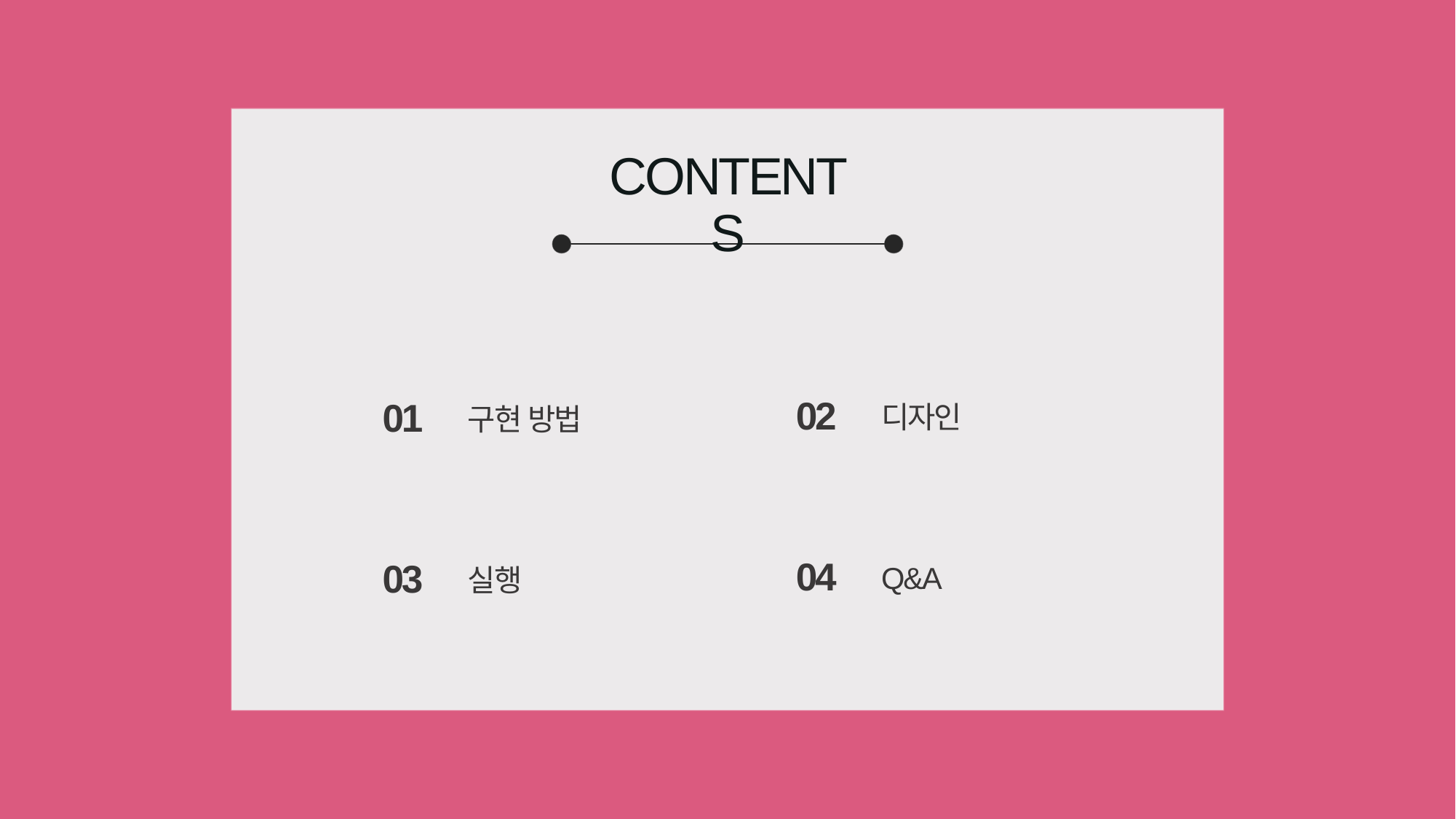

# CONTENTS
02
01
디자인
구현 방법
04
03
Q&A
실행